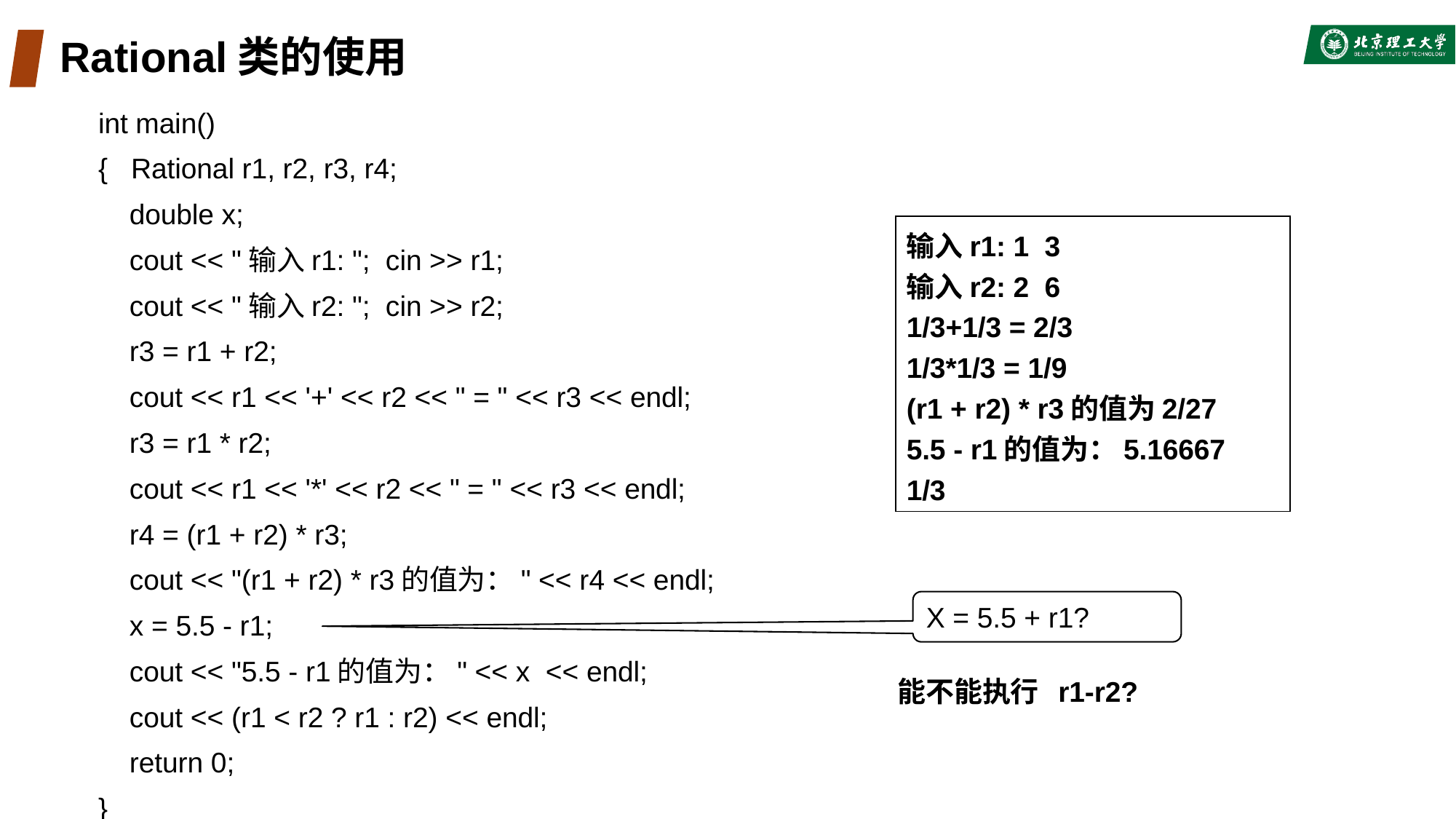

# Rational类的使用
int main()
{   Rational r1, r2, r3, r4;
    double x;
    cout << "输入r1: ";  cin >> r1;
    cout << "输入r2: ";  cin >> r2;
    r3 = r1 + r2;
    cout << r1 << '+' << r2 << " = " << r3 << endl;
    r3 = r1 * r2;
    cout << r1 << '*' << r2 << " = " << r3 << endl;
    r4 = (r1 + r2) * r3;
    cout << "(r1 + r2) * r3的值为：" << r4 << endl;
    x = 5.5 - r1;
    cout << "5.5 - r1的值为：" << x  << endl;
    cout << (r1 < r2 ? r1 : r2) << endl;
    return 0;
}
输入r1: 1  3
输入r2: 2  6
1/3+1/3 = 2/3
1/3*1/3 = 1/9
(r1 + r2) * r3的值为2/27
5.5 - r1的值为：5.16667
1/3
X = 5.5 + r1?
能不能执行  r1-r2?